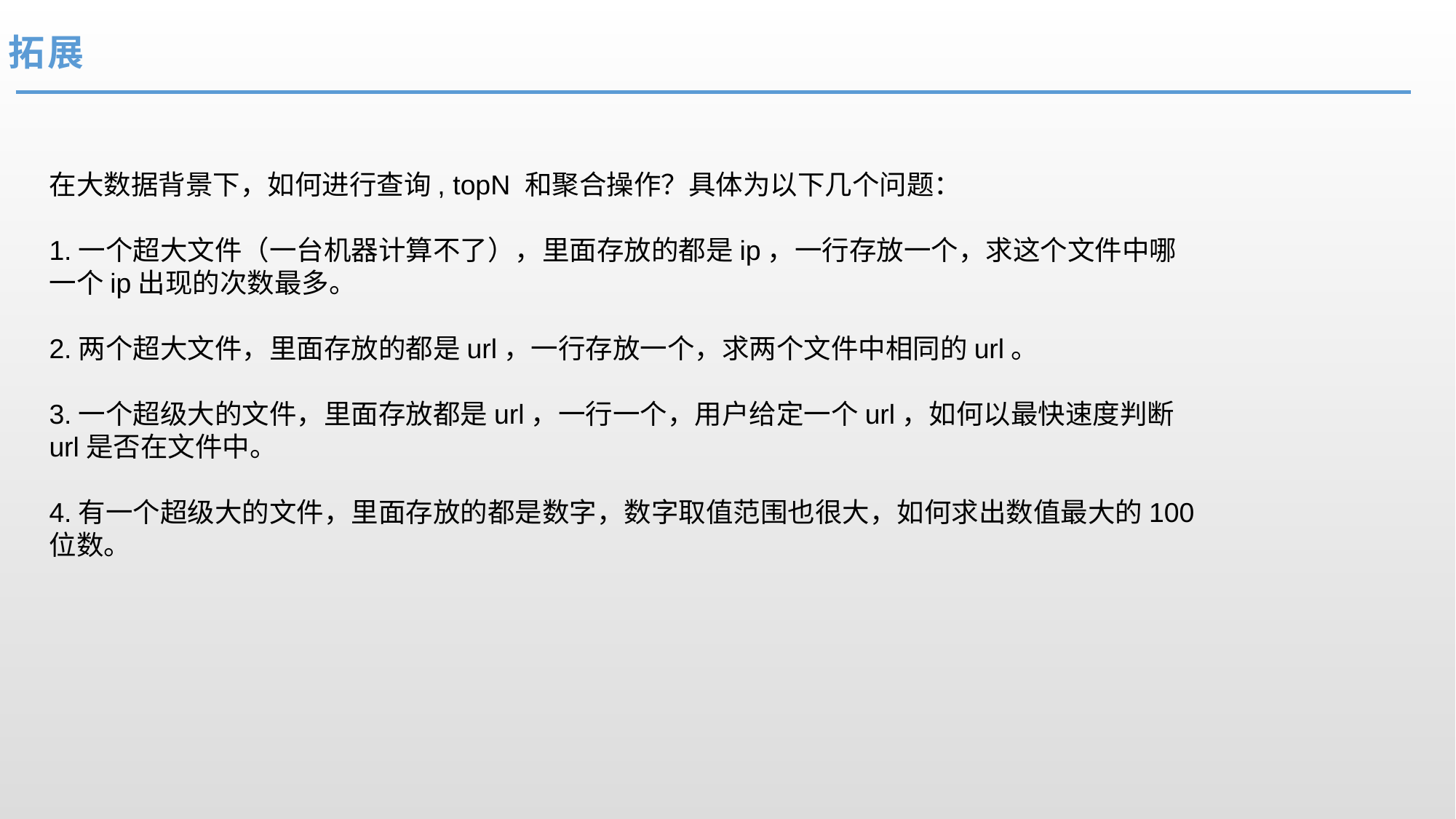

# 拓展
在大数据背景下，如何进行查询, topN 和聚合操作？具体为以下几个问题：

1.一个超大文件（一台机器计算不了），里面存放的都是ip，一行存放一个，求这个文件中哪一个ip出现的次数最多。

2.两个超大文件，里面存放的都是url，一行存放一个，求两个文件中相同的url。

3.一个超级大的文件，里面存放都是url，一行一个，用户给定一个url，如何以最快速度判断url是否在文件中。

4.有一个超级大的文件，里面存放的都是数字，数字取值范围也很大，如何求出数值最大的100位数。